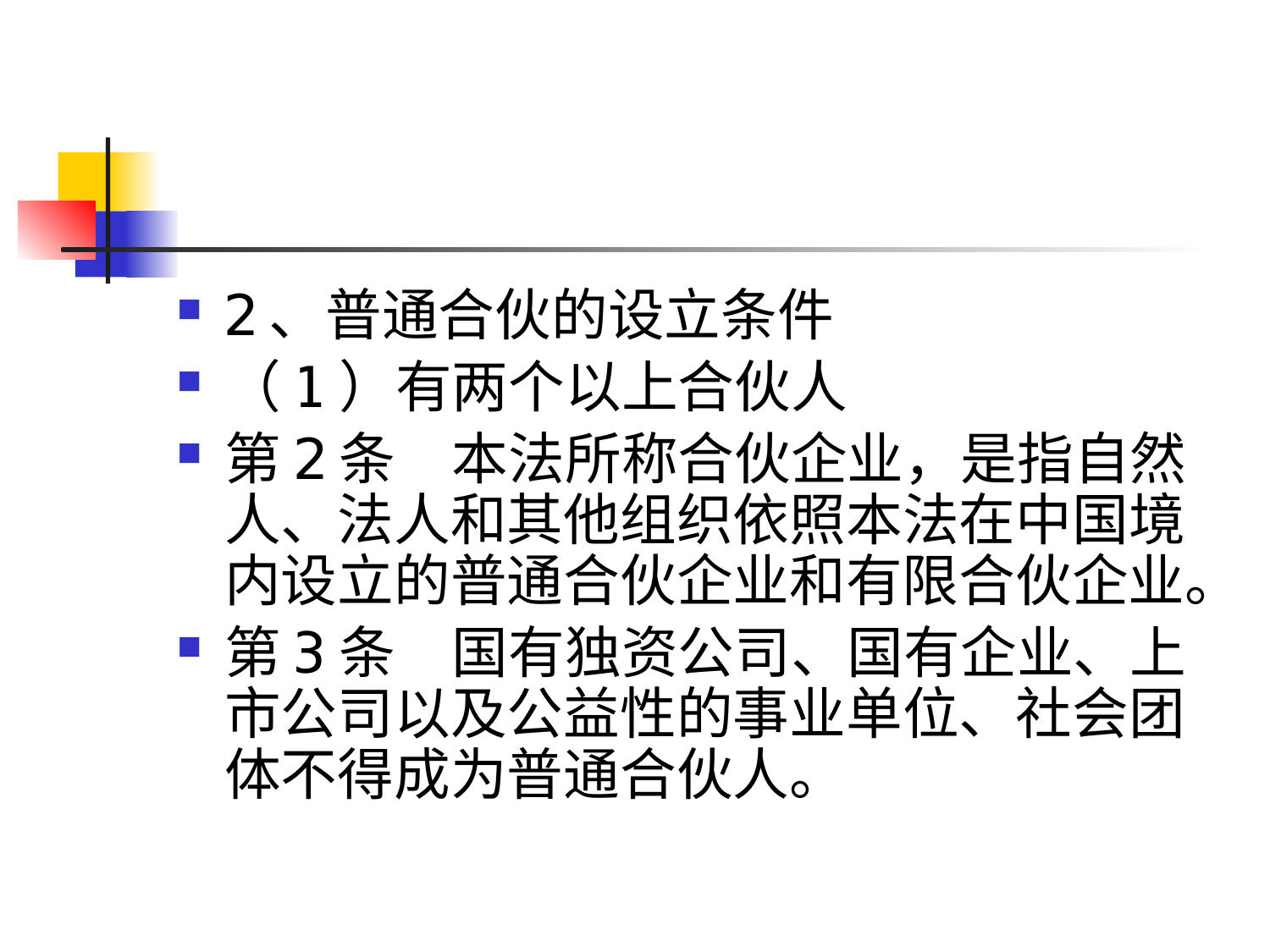

#
2、普通合伙的设立条件
（1）有两个以上合伙人
第2条　本法所称合伙企业，是指自然人、法人和其他组织依照本法在中国境内设立的普通合伙企业和有限合伙企业。
第3条　国有独资公司、国有企业、上市公司以及公益性的事业单位、社会团体不得成为普通合伙人。